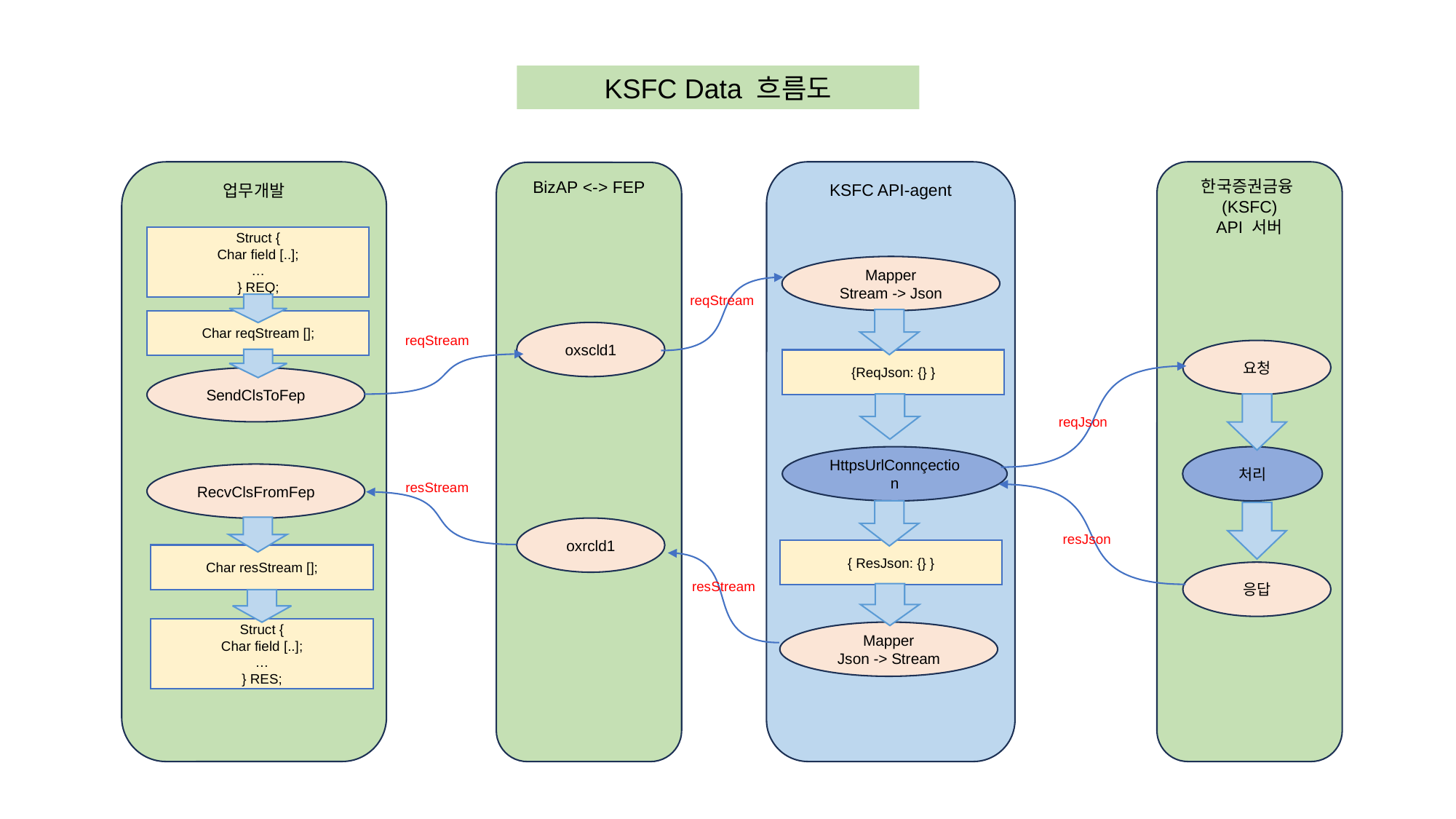

KSFC Data 흐름도
한국증권금융(KSFC)
API 서버
업무개발
KSFC API-agent
BizAP <-> FEP
Struct {
Char field [..];
…
} REQ;
Mapper
Stream -> Json
reqStream

Char reqStream [];
oxscld1
reqStream
요청

{ReqJson: {} }
SendClsToFep

reqJson
HttpsUrlConnçection
처리
RecvClsFromFep
resStream

oxrcld1
resJson
{ ResJson: {} }
Char resStream [];
응답
resStream

Struct {
Char field [..];
…
} RES;
Mapper
Json -> Stream